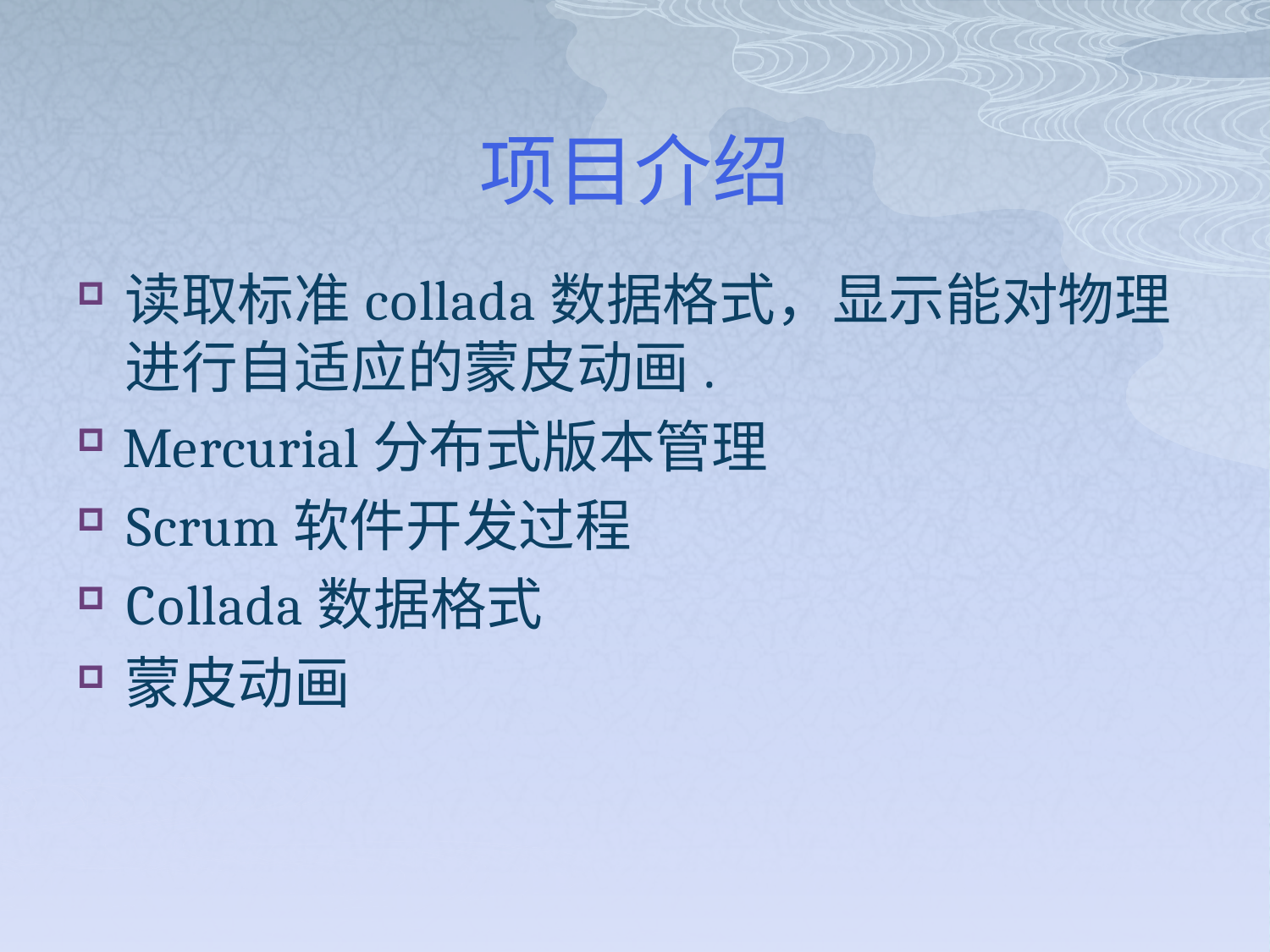

# 项目介绍
读取标准collada数据格式，显示能对物理进行自适应的蒙皮动画.
Mercurial分布式版本管理
Scrum软件开发过程
Collada数据格式
蒙皮动画